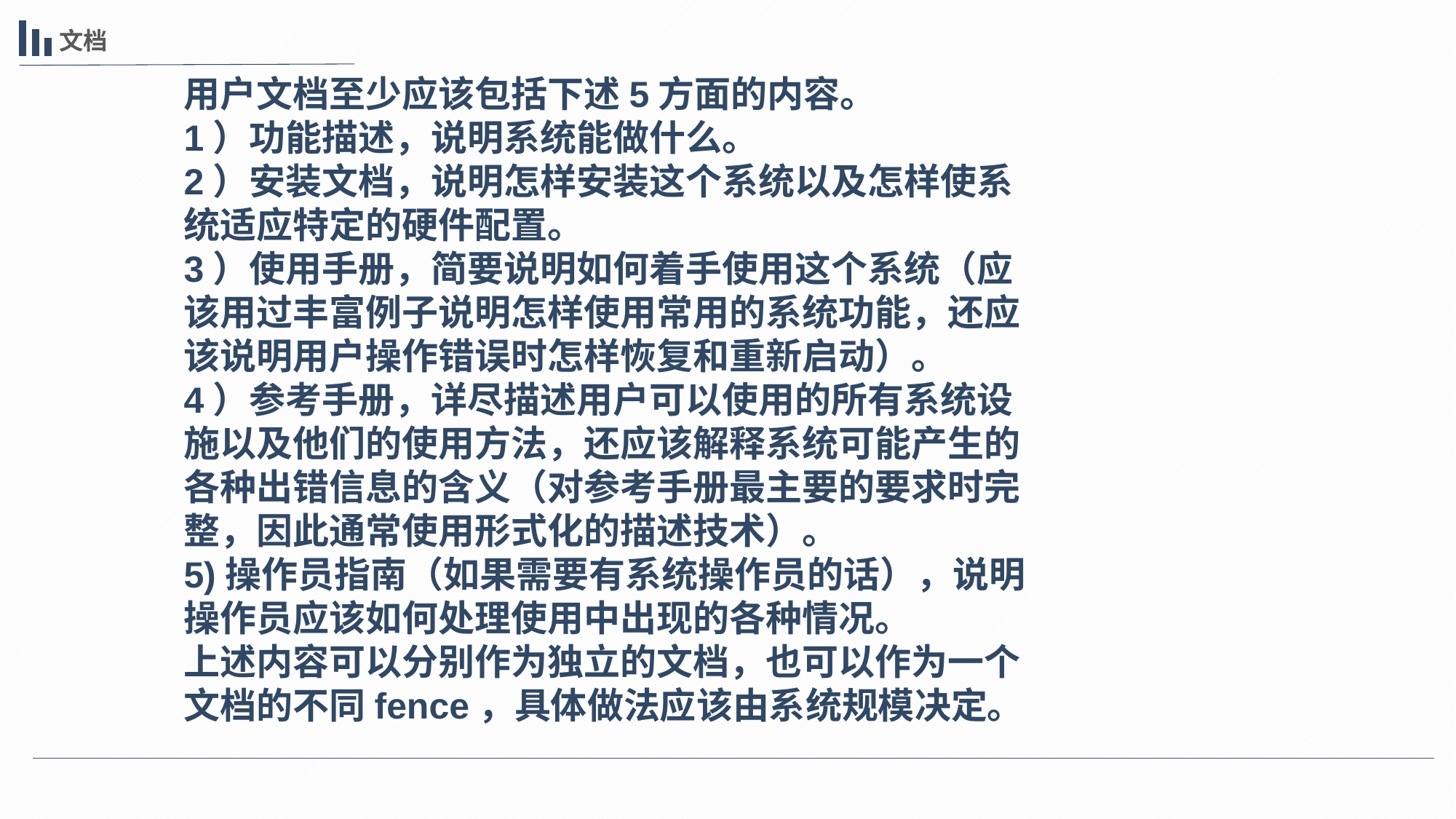

文档

用户文档至少应该包括下述5方面的内容。
1）功能描述，说明系统能做什么。
2）安装文档，说明怎样安装这个系统以及怎样使系统适应特定的硬件配置。
3）使用手册，简要说明如何着手使用这个系统（应该用过丰富例子说明怎样使用常用的系统功能，还应该说明用户操作错误时怎样恢复和重新启动）。
4）参考手册，详尽描述用户可以使用的所有系统设施以及他们的使用方法，还应该解释系统可能产生的各种出错信息的含义（对参考手册最主要的要求时完整，因此通常使用形式化的描述技术）。
5)操作员指南（如果需要有系统操作员的话），说明操作员应该如何处理使用中出现的各种情况。
上述内容可以分别作为独立的文档，也可以作为一个文档的不同fence，具体做法应该由系统规模决定。